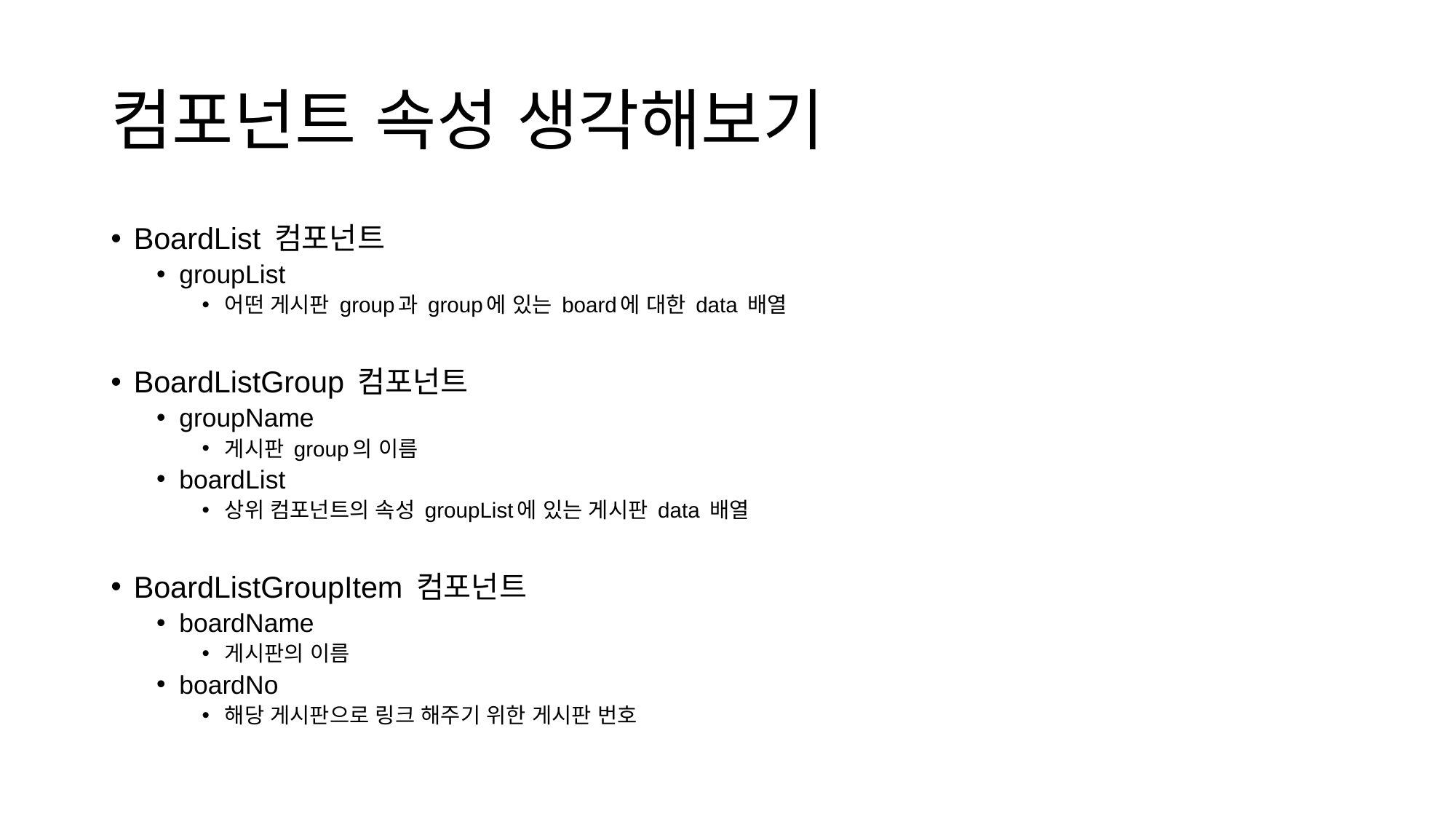

# 컴포넌트 속성 생각해보기
BoardList 컴포넌트
groupList
어떤 게시판 group과 group에 있는 board에 대한 data 배열

BoardListGroup 컴포넌트
groupName
게시판 group의 이름
boardList
상위 컴포넌트의 속성 groupList에 있는 게시판 data 배열

BoardListGroupItem 컴포넌트
boardName
게시판의 이름
boardNo
해당 게시판으로 링크 해주기 위한 게시판 번호